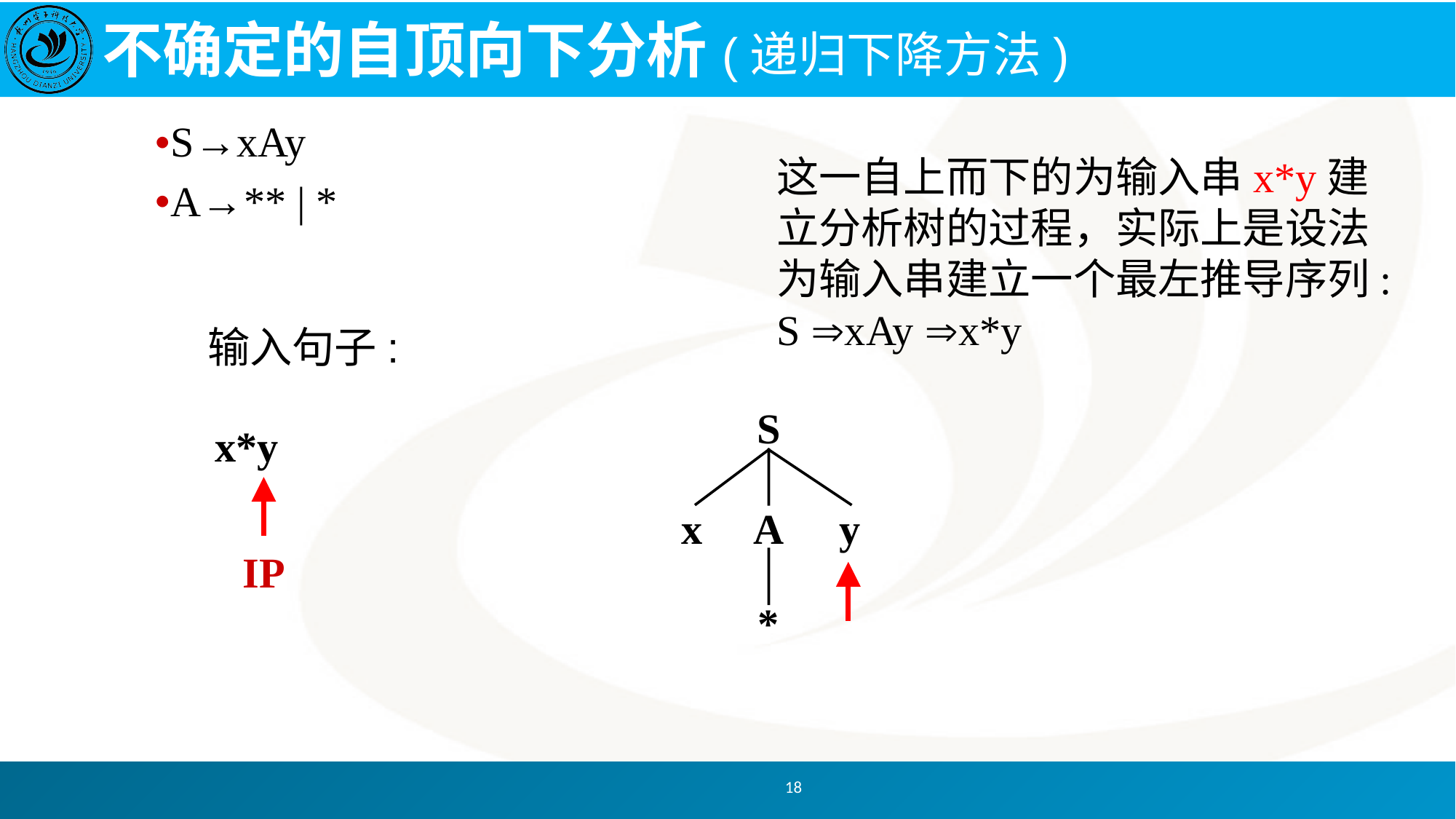

# 不确定的自顶向下分析(递归下降方法)
S→xAy
A→** | *
这一自上而下的为输入串x*y建立分析树的过程，实际上是设法为输入串建立一个最左推导序列:
S ⇒xAy ⇒x*y
输入句子:
S
x*y

IP
x
A
y

*
18